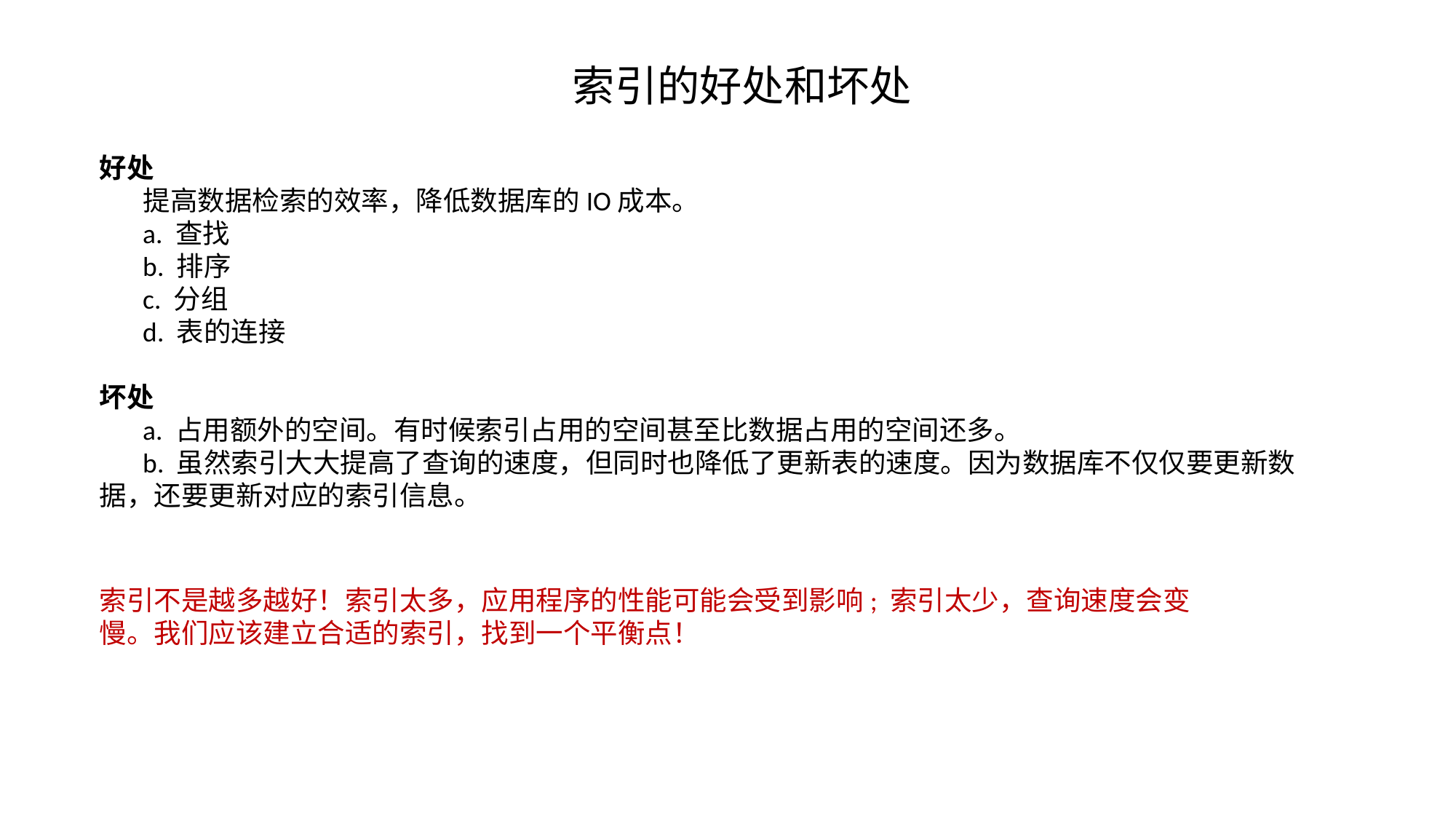

索引的好处和坏处
好处
      提高数据检索的效率，降低数据库的IO成本。
       a. 查找
       b. 排序
       c. 分组
       d. 表的连接

坏处
       a. 占用额外的空间。有时候索引占用的空间甚至比数据占用的空间还多。
       b. 虽然索引大大提高了查询的速度，但同时也降低了更新表的速度。因为数据库不仅仅要更新数据，还要更新对应的索引信息。

索引不是越多越好！索引太多，应用程序的性能可能会受到影响; 索引太少，查询速度会变慢。我们应该建立合适的索引，找到一个平衡点！